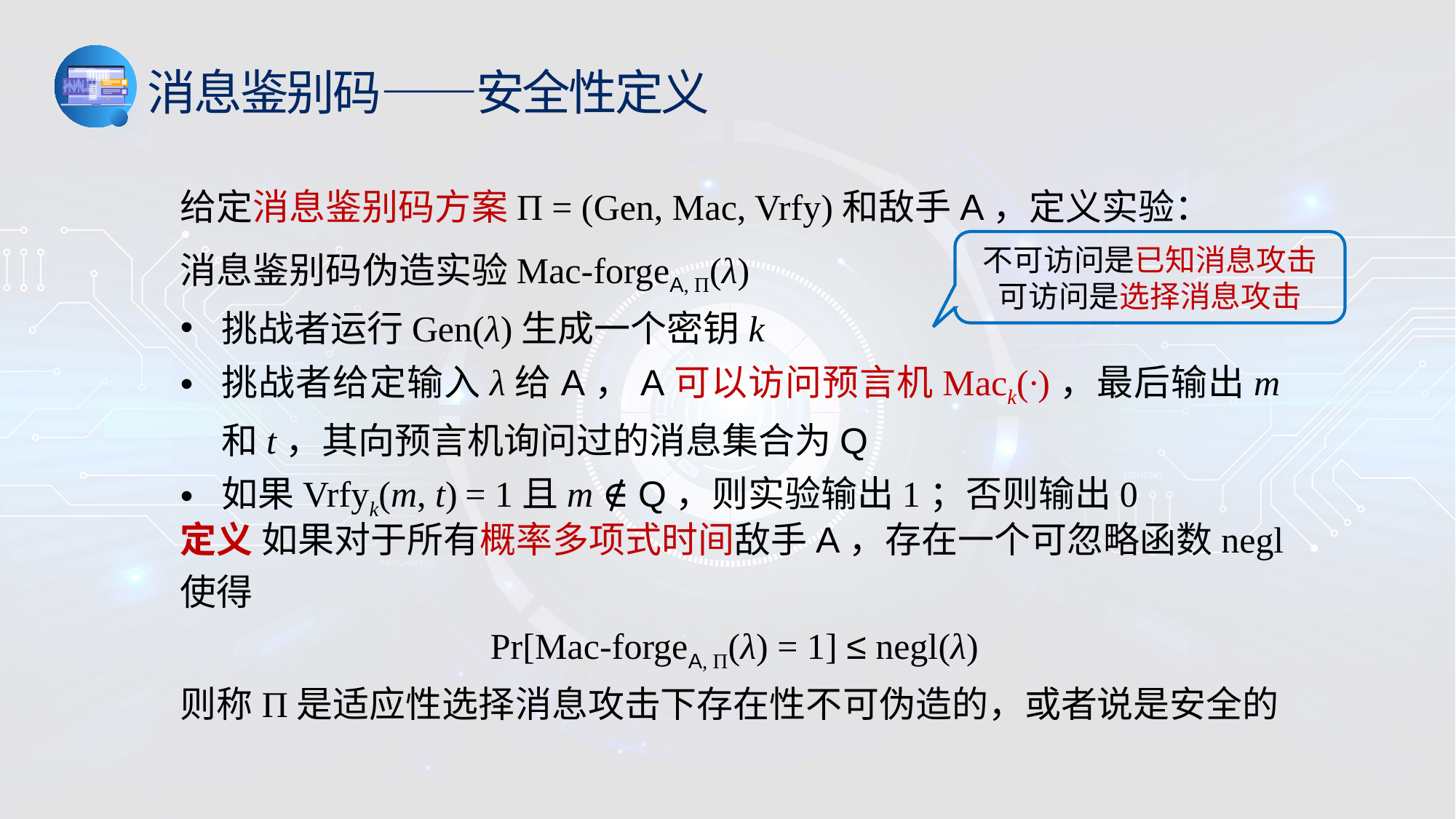

消息鉴别码——安全性定义

给定消息鉴别码方案Π = (Gen, Mac, Vrfy)和敌手A，定义实验：
消息鉴别码伪造实验Mac-forgeA, Π(λ)
挑战者运行Gen(λ)生成一个密钥k
挑战者给定输入λ给A，A可以访问预言机Mack(·)，最后输出m和t，其向预言机询问过的消息集合为Q
如果Vrfyk(m, t) = 1且m ∉ Q，则实验输出1；否则输出0
不可访问是已知消息攻击
可访问是选择消息攻击
定义 如果对于所有概率多项式时间敌手A，存在一个可忽略函数negl使得
Pr[Mac-forgeA, Π(λ) = 1] ≤ negl(λ)
则称Π是适应性选择消息攻击下存在性不可伪造的，或者说是安全的